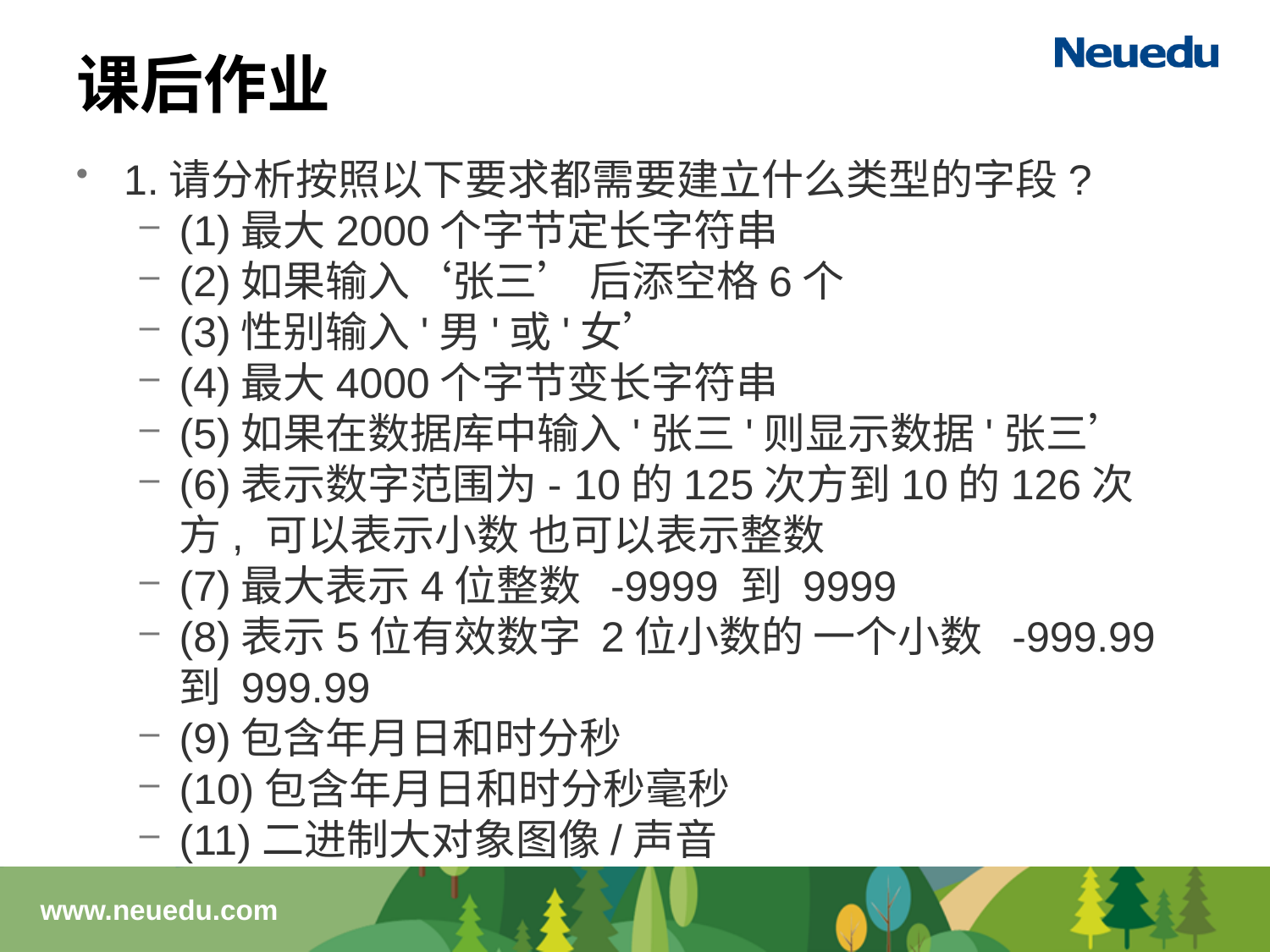

# 课后作业
1.请分析按照以下要求都需要建立什么类型的字段?
(1)最大2000个字节定长字符串
(2)如果输入‘张三’ 后添空格6个
(3)性别输入'男'或'女’
(4)最大4000个字节变长字符串
(5)如果在数据库中输入'张三'则显示数据'张三’
(6)表示数字范围为- 10的125次方到10的126次方, 可以表示小数 也可以表示整数
(7)最大表示4位整数  -9999 到 9999
(8)表示5位有效数字 2位小数的 一个小数  -999.99 到 999.99
(9)包含年月日和时分秒
(10)包含年月日和时分秒毫秒
(11)二进制大对象图像/声音